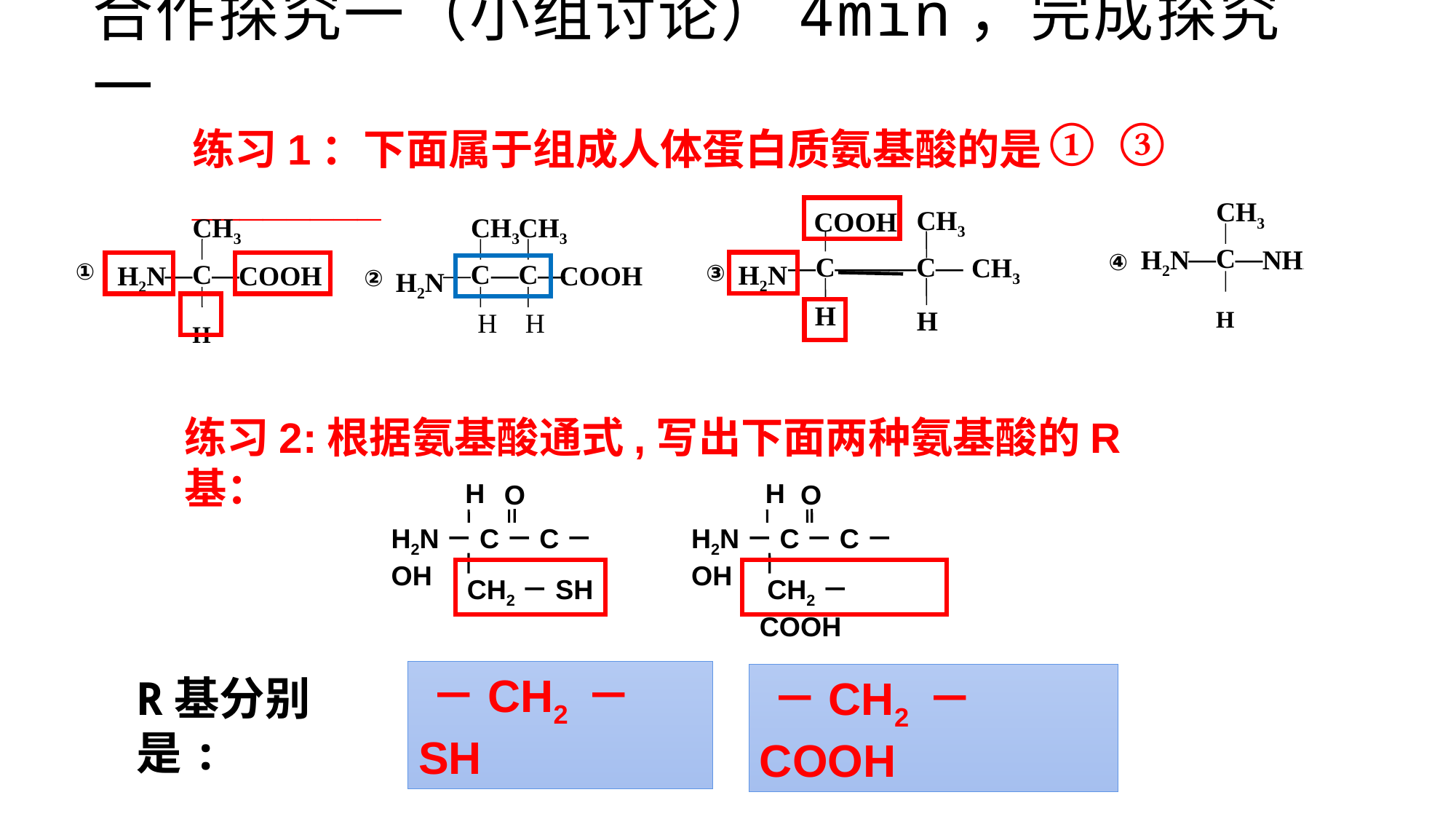

# 合作探究一（小组讨论）4min，完成探究一
①
③
练习1：下面属于组成人体蛋白质氨基酸的是________

—C—

  CH3
H2N
H
NH2

—C——

—C—

CH3
COOH

—C—

  CH3
H2N
H
COOH

—C

 CH3

—C—

 CH3

④
CH3
①
H2N

COOH
③

②
H2N

H

H

H
H
练习2:根据氨基酸通式,写出下面两种氨基酸的R基：
  H

O

H2N－C－C－OH

 CH2－SH
  H

O

H2N－C－C－OH

 CH2－COOH

 －CH2 －SH
 －CH2 －COOH
R基分别是: